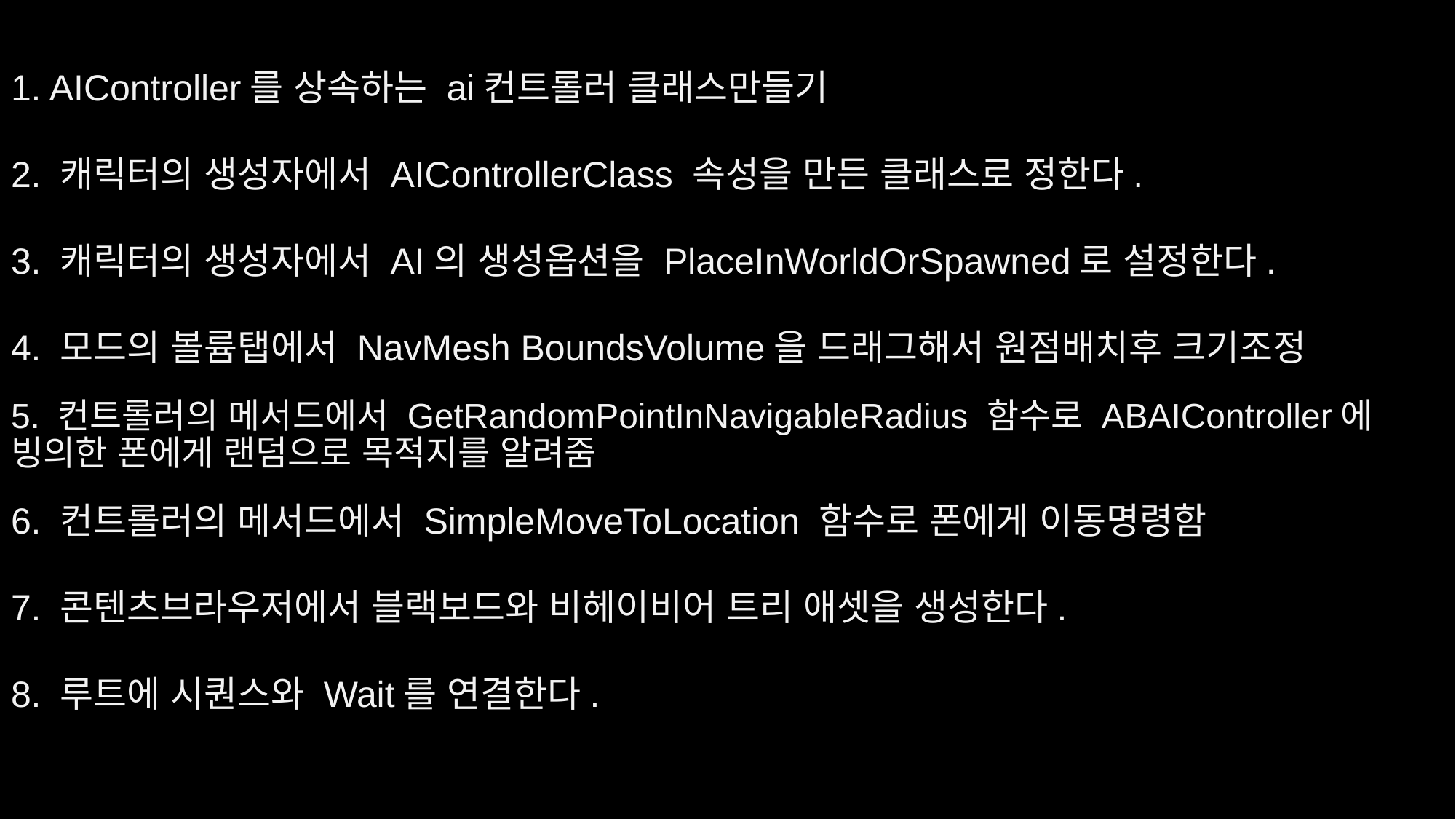

# 1. AIController를 상속하는 ai컨트롤러 클래스만들기
2. 캐릭터의 생성자에서 AIControllerClass 속성을 만든 클래스로 정한다.
3. 캐릭터의 생성자에서 AI의 생성옵션을 PlaceInWorldOrSpawned로 설정한다.
4. 모드의 볼륨탭에서 NavMesh BoundsVolume을 드래그해서 원점배치후 크기조정
5. 컨트롤러의 메서드에서 GetRandomPointInNavigableRadius 함수로 ABAIController에 빙의한 폰에게 랜덤으로 목적지를 알려줌
6. 컨트롤러의 메서드에서 SimpleMoveToLocation 함수로 폰에게 이동명령함
7. 콘텐츠브라우저에서 블랙보드와 비헤이비어 트리 애셋을 생성한다.
8. 루트에 시퀀스와 Wait를 연결한다.